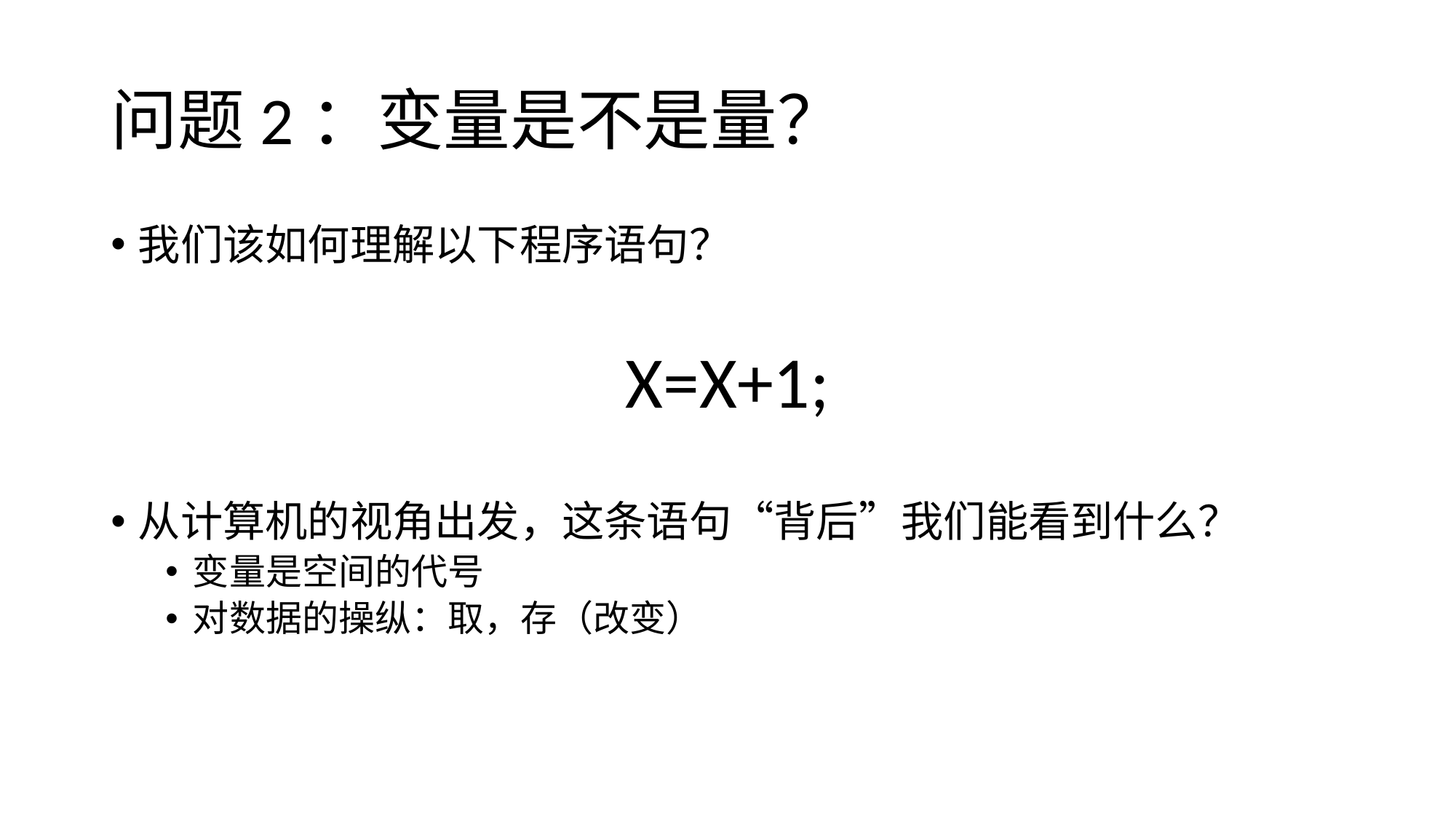

# 问题2：变量是不是量？
我们该如何理解以下程序语句？

X=X+1;

从计算机的视角出发，这条语句“背后”我们能看到什么？
变量是空间的代号
对数据的操纵：取，存（改变）